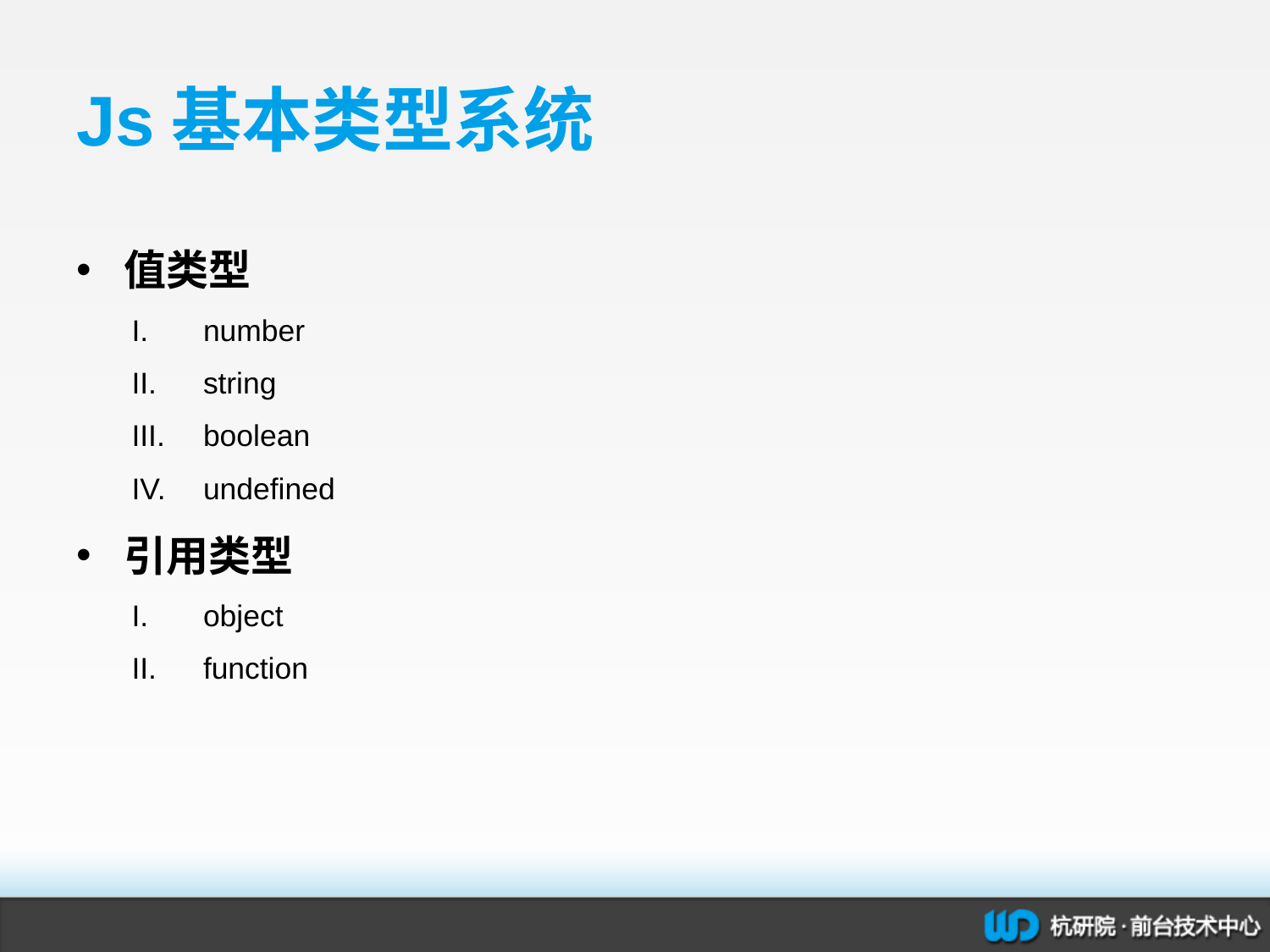

# Js基本类型系统
值类型
number
string
boolean
undefined
引用类型
object
function